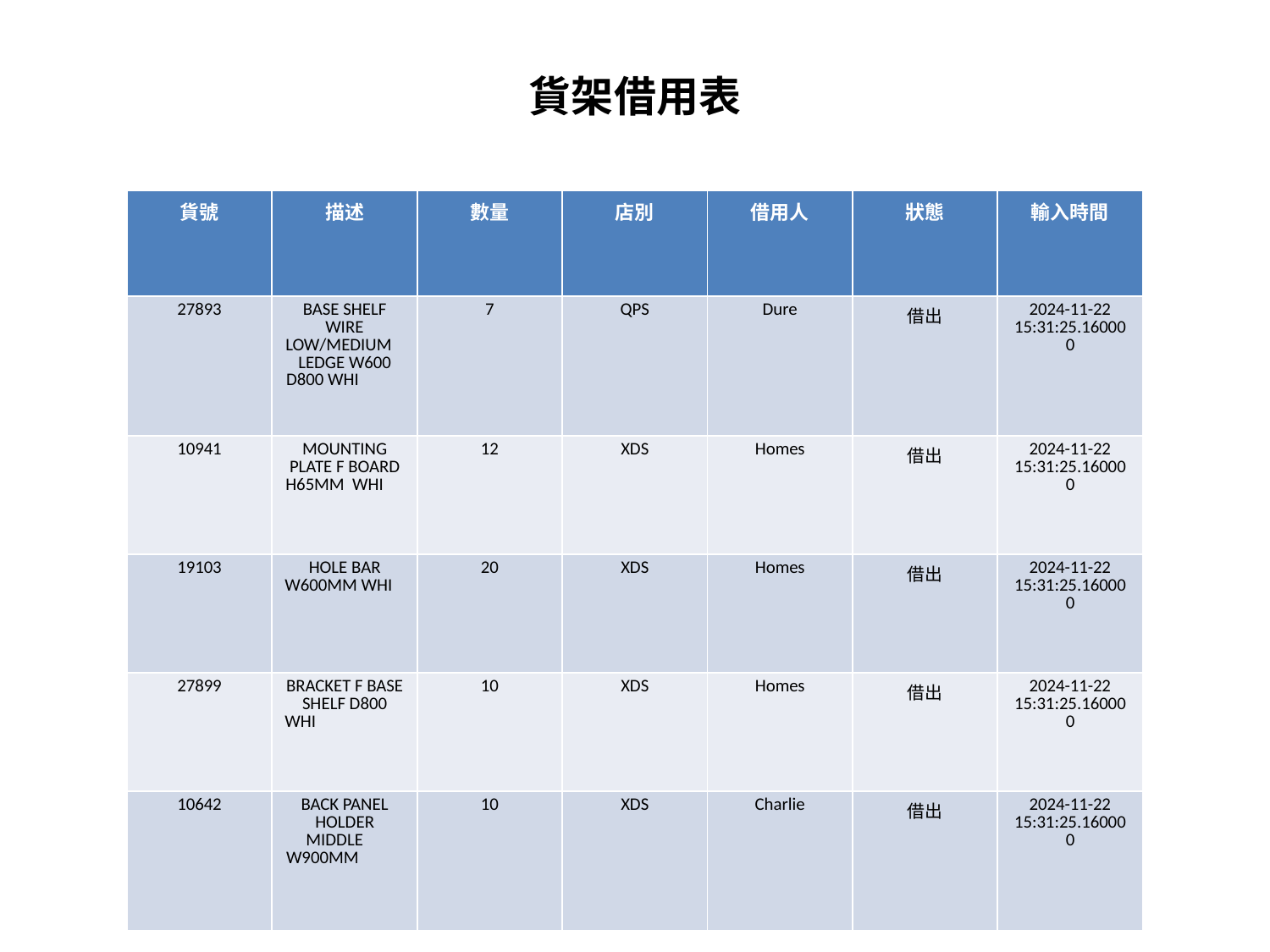

貨架借用表
| 貨號 | 描述 | 數量 | 店別 | 借用人 | 狀態 | 輸入時間 |
| --- | --- | --- | --- | --- | --- | --- |
| 27893 | BASE SHELF WIRE LOW/MEDIUM LEDGE W600 D800 WHI | 7 | QPS | Dure | 借出 | 2024-11-22 15:31:25.160000 |
| 10941 | MOUNTING PLATE F BOARD H65MM WHI | 12 | XDS | Homes | 借出 | 2024-11-22 15:31:25.160000 |
| 19103 | HOLE BAR W600MM WHI | 20 | XDS | Homes | 借出 | 2024-11-22 15:31:25.160000 |
| 27899 | BRACKET F BASE SHELF D800 WHI | 10 | XDS | Homes | 借出 | 2024-11-22 15:31:25.160000 |
| 10642 | BACK PANEL HOLDER MIDDLE W900MM | 10 | XDS | Charlie | 借出 | 2024-11-22 15:31:25.160000 |